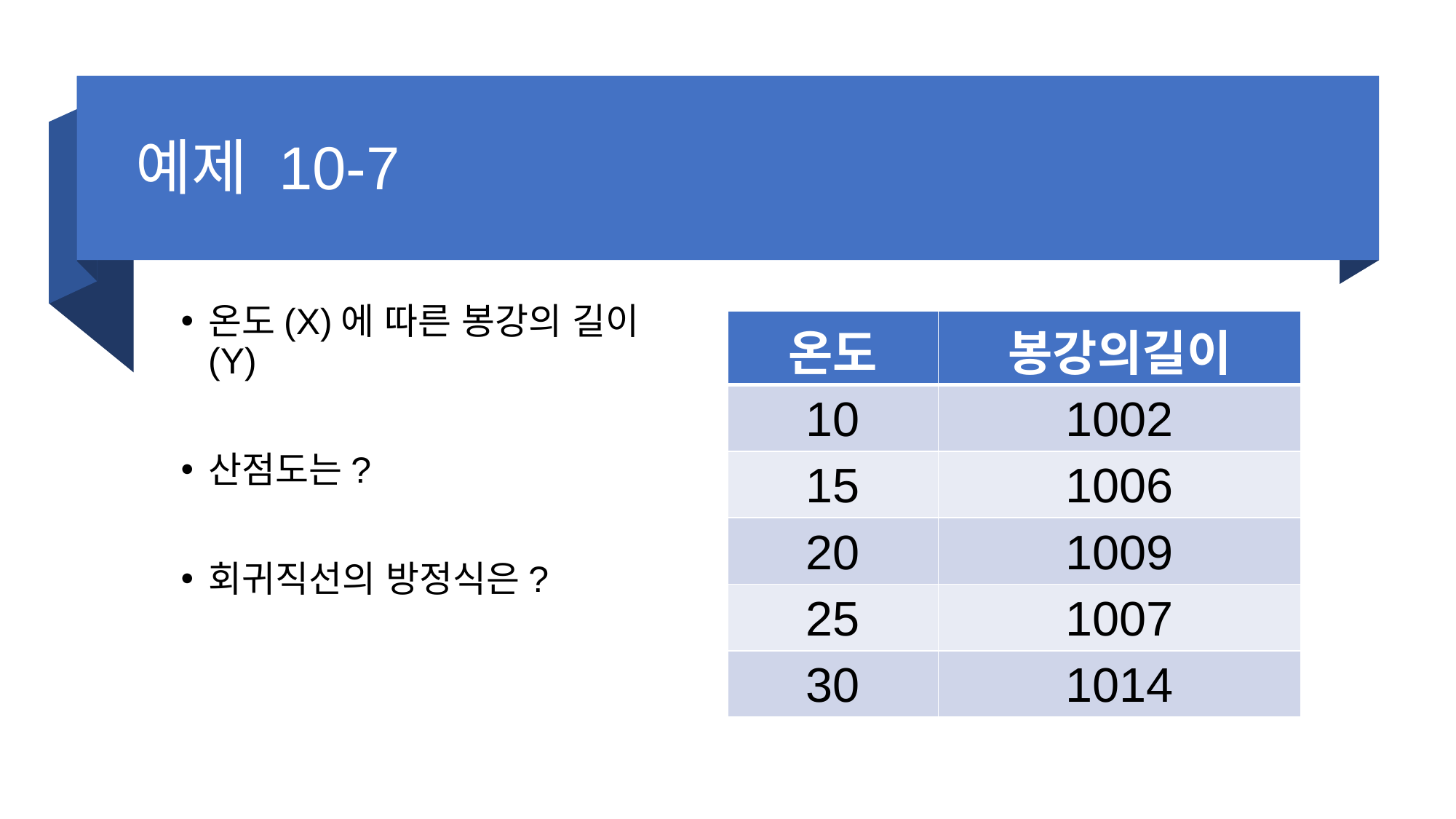

# 예제 10-7
온도(X)에 따른 봉강의 길이(Y)

산점도는?

회귀직선의 방정식은?

| 온도 | 봉강의길이 |
| --- | --- |
| 10 | 1002 |
| 15 | 1006 |
| 20 | 1009 |
| 25 | 1007 |
| 30 | 1014 |